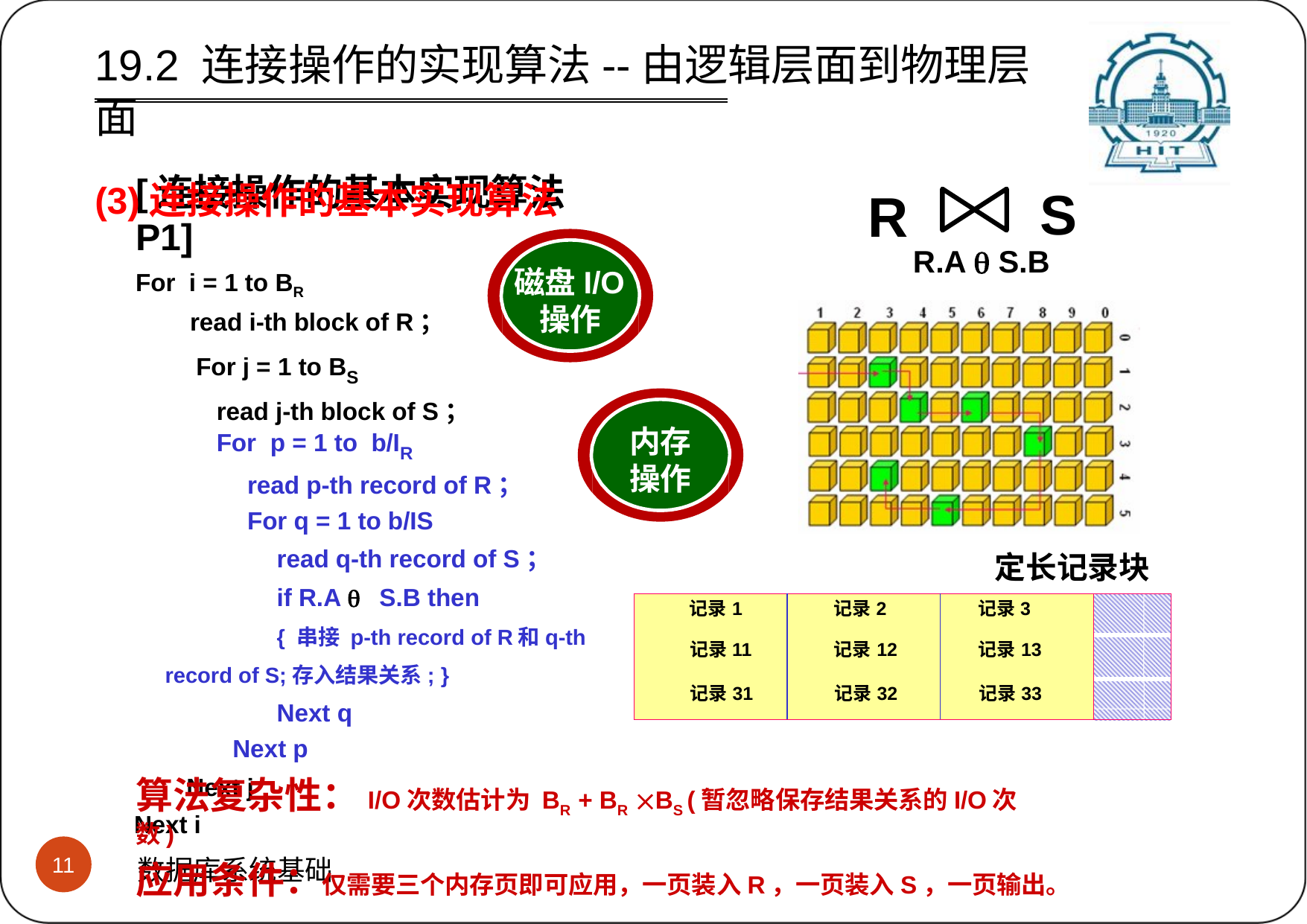

19.2 连接操作的实现算法--由逻辑层面到物理层面
(3)连接操作的基本实现算法

[连接操作的基本实现算法P1]
For  i = 1 to BR
        read i-th block of R；
         For j = 1 to BS
read j-th block of S；
For  p = 1 to  b/IR
	read p-th record of R；
	For q = 1 to b/IS
		read q-th record of S；
		if R.A θ  S.B then
		{ 串接 p-th record of R和q-th record of S;存入结果关系; }
		Next q
Next p
    Next j
Next i
R
S
R.A θ S.B

磁盘I/O 操作

内存 操作
定长记录块
| 记录1 | 记录2 | 记录3 |  |
| --- | --- | --- | --- |
| 记录11 | 记录12 | 记录13 |  |
| 记录31 | 记录32 | 记录33 |  |

算法复杂性：I/O次数估计为 BR + BR ×BS (暂忽略保存结果关系的I/O次数)
应用条件：仅需要三个内存页即可应用，一页装入R，一页装入S，一页输出。